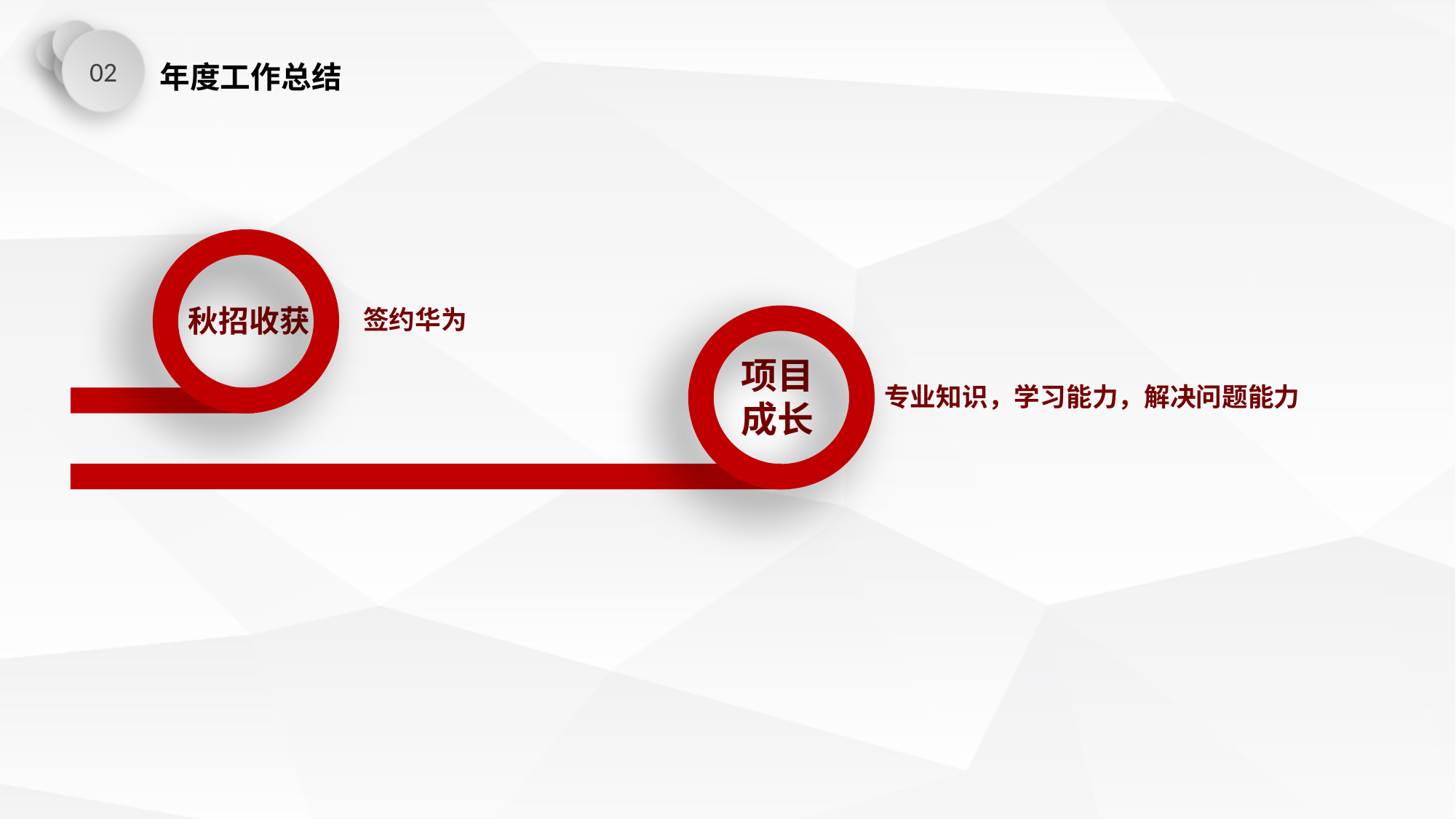

02
年度工作总结

秋招收获

 签约华为

项目成长
专业知识，学习能力，解决问题能力